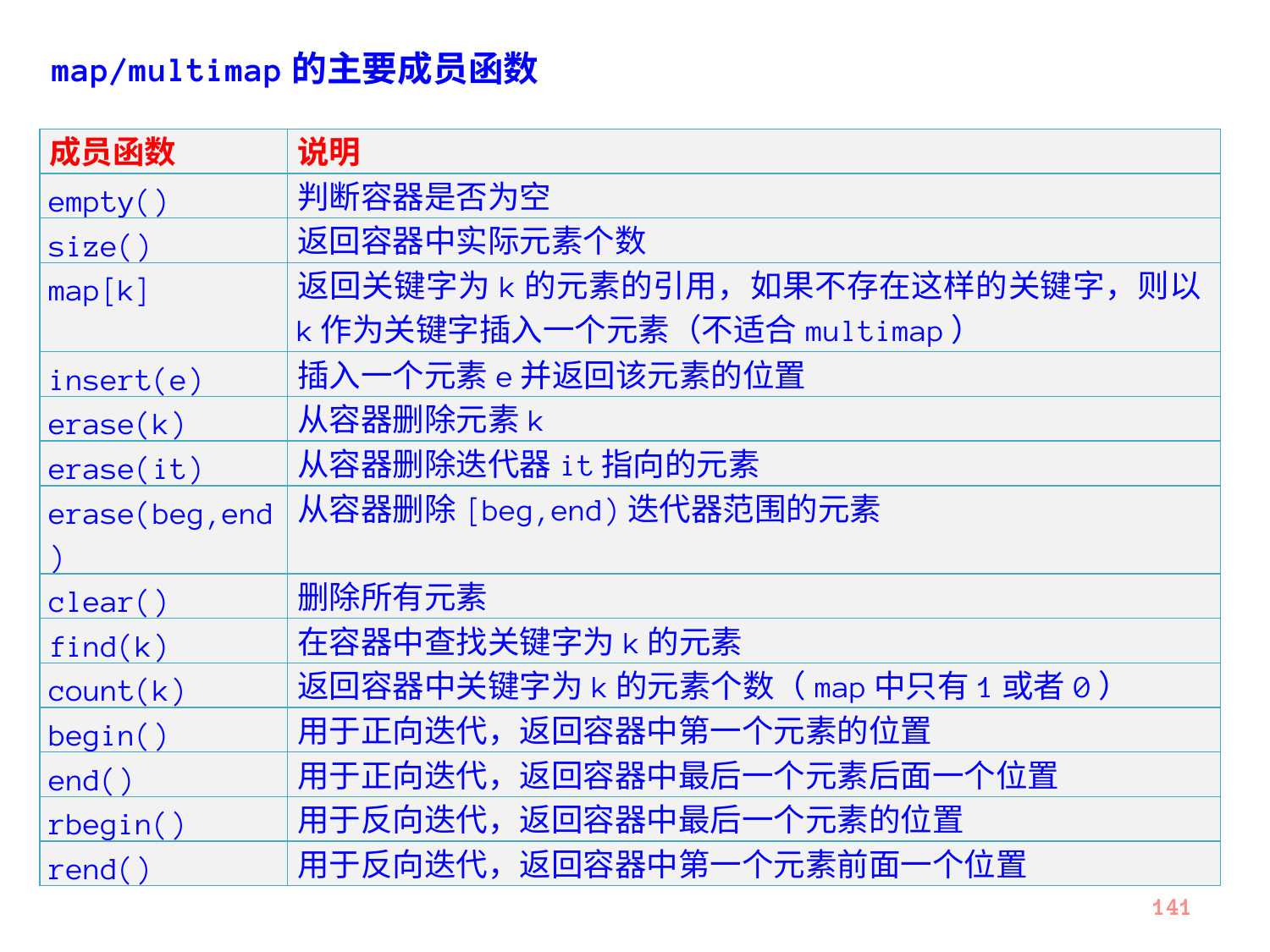

map/multimap的主要成员函数
| 成员函数 | 说明 |
| --- | --- |
| empty() | 判断容器是否为空 |
| size() | 返回容器中实际元素个数 |
| map[k] | 返回关键字为k的元素的引用，如果不存在这样的关键字，则以k作为关键字插入一个元素（不适合multimap） |
| insert(e) | 插入一个元素e并返回该元素的位置 |
| erase(k) | 从容器删除元素k |
| erase(it) | 从容器删除迭代器it指向的元素 |
| erase(beg,end) | 从容器删除[beg,end)迭代器范围的元素 |
| clear() | 删除所有元素 |
| find(k) | 在容器中查找关键字为k的元素 |
| count(k) | 返回容器中关键字为k的元素个数（map中只有1或者0） |
| begin() | 用于正向迭代，返回容器中第一个元素的位置 |
| end() | 用于正向迭代，返回容器中最后一个元素后面一个位置 |
| rbegin() | 用于反向迭代，返回容器中最后一个元素的位置 |
| rend() | 用于反向迭代，返回容器中第一个元素前面一个位置 |
141